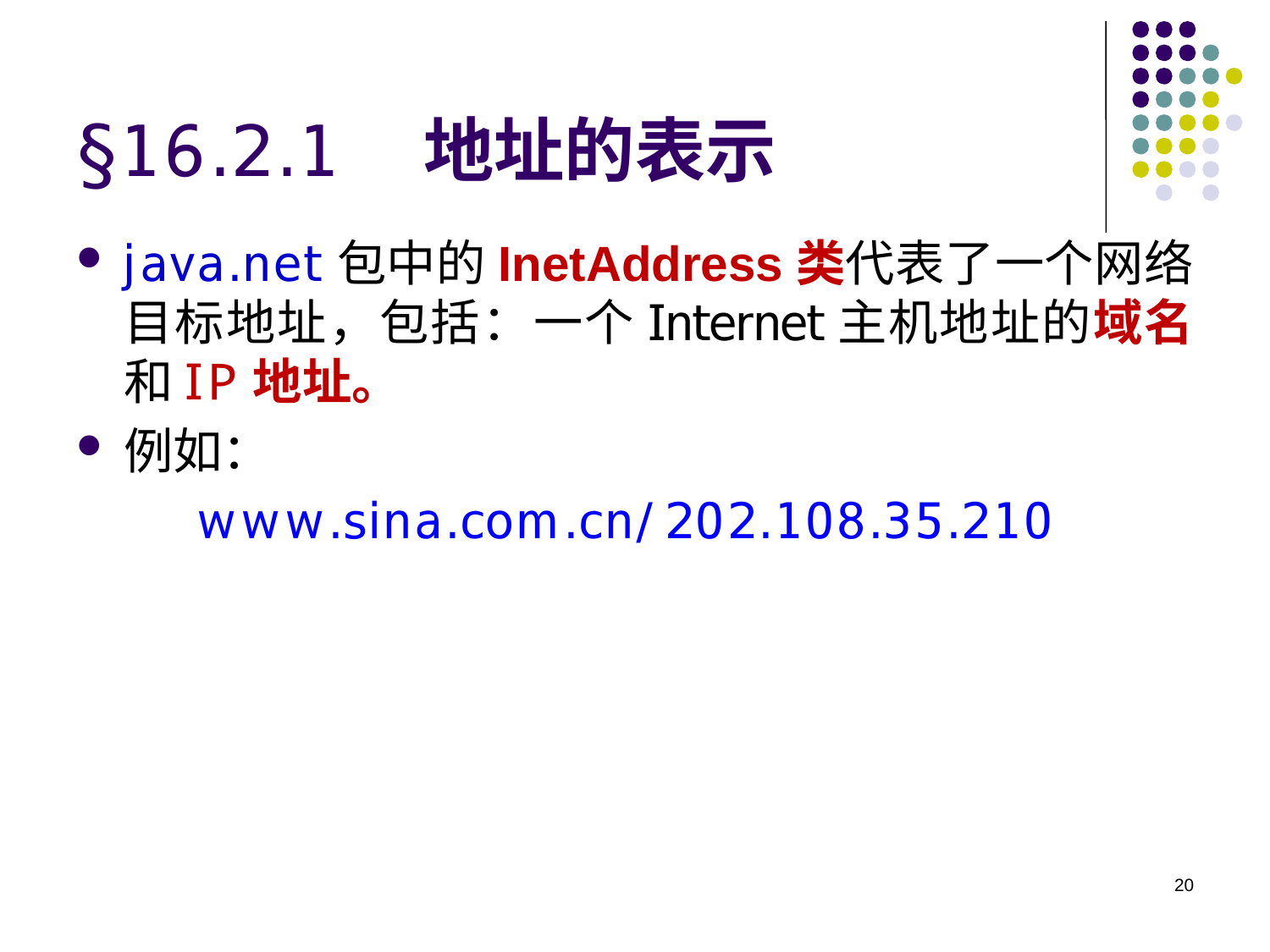

# §16.2.1   地址的表示
java.net包中的InetAddress类代表了一个网络目标地址，包括：一个Internet主机地址的域名和IP地址。
例如：
www.sina.com.cn/202.108.35.210

20